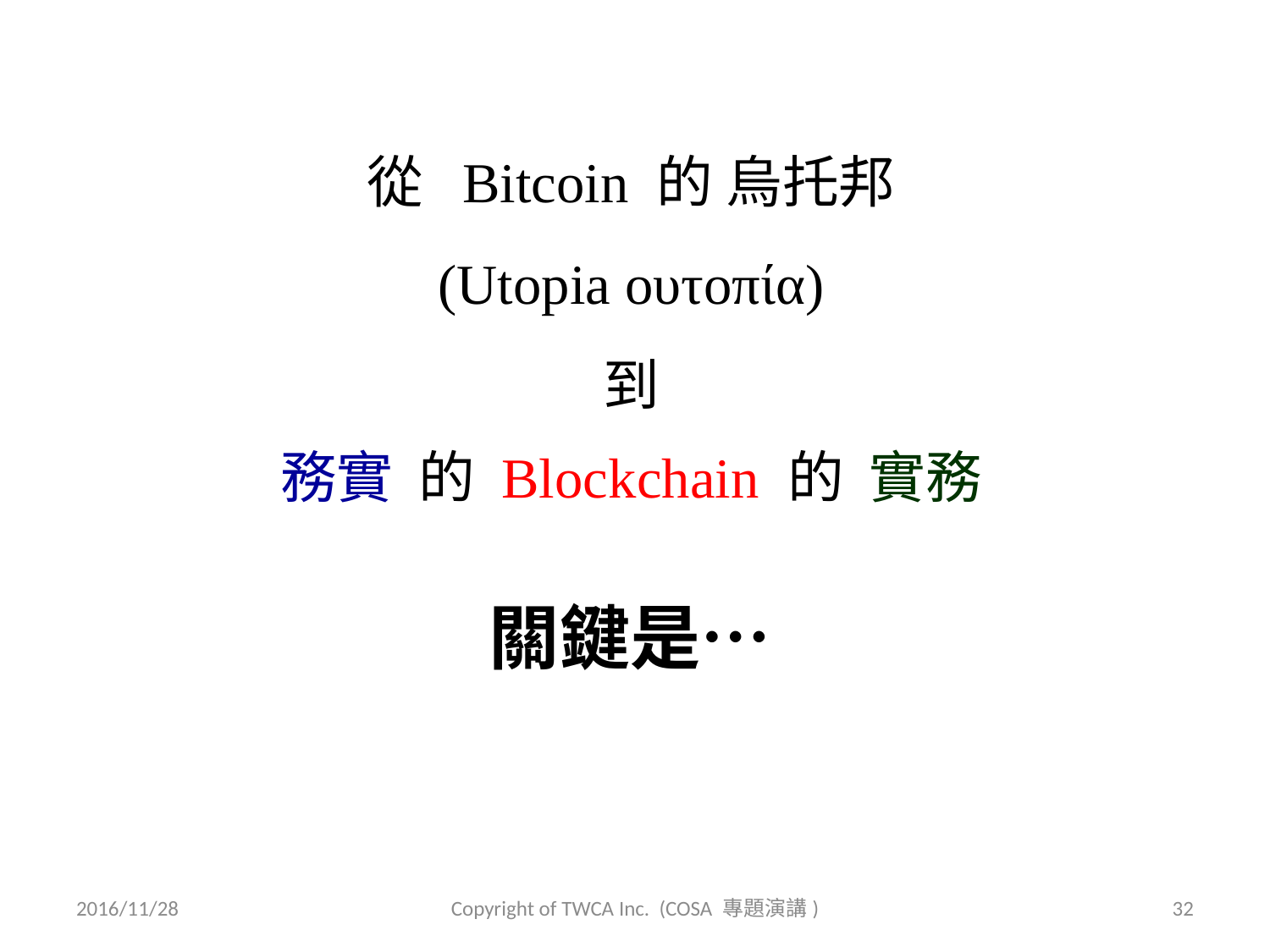

從  Bitcoin 的 烏托邦
(Utopia ουτοπία)
到
務實  的 Blockchain 的  實務
關鍵是…
2016/11/28
Copyright of TWCA Inc.  (COSA 專題演講)
32